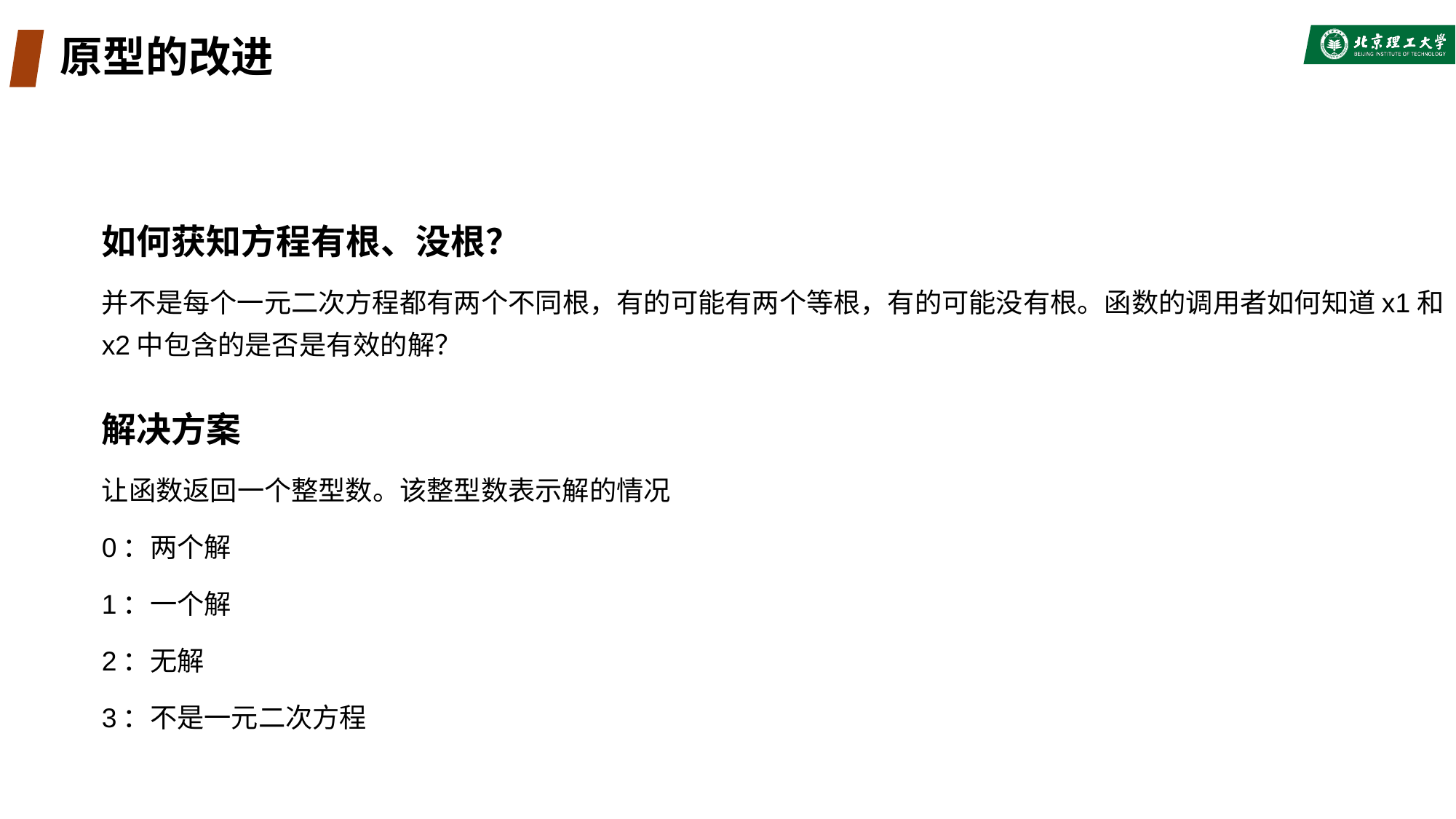

# 原型的改进
如何获知方程有根、没根？
并不是每个一元二次方程都有两个不同根，有的可能有两个等根，有的可能没有根。函数的调用者如何知道x1和x2中包含的是否是有效的解？
解决方案
让函数返回一个整型数。该整型数表示解的情况
0：两个解
1：一个解
2：无解
3：不是一元二次方程